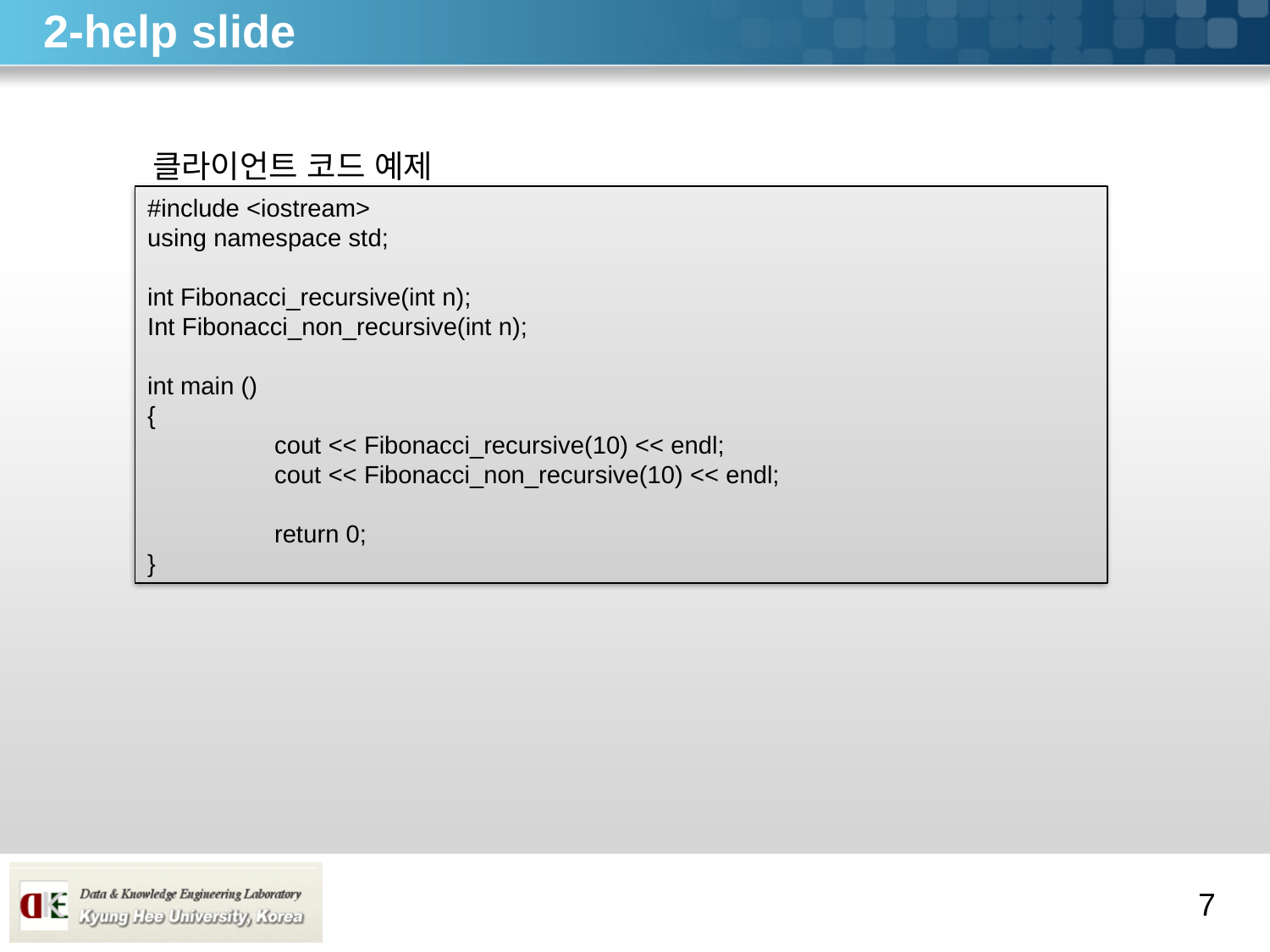

# 2-help slide
클라이언트 코드 예제
#include <iostream>
using namespace std;

int Fibonacci_recursive(int n);
Int Fibonacci_non_recursive(int n);

int main ()
{
	cout << Fibonacci_recursive(10) << endl;
	cout << Fibonacci_non_recursive(10) << endl;

	return 0;
}